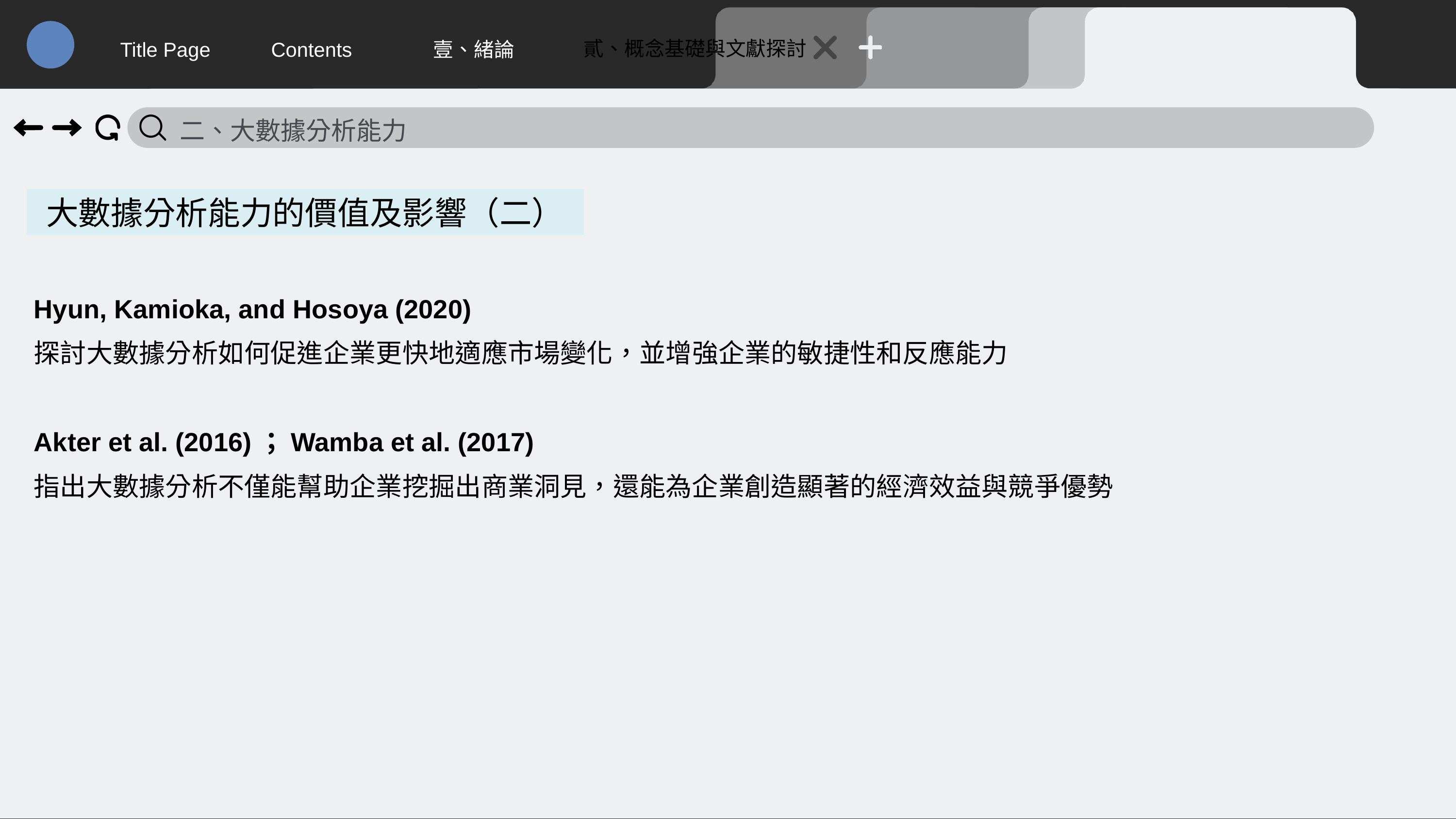

貳、概念基礎與文獻探討
Title Page
Contents
壹、緒論

二、大數據分析能力

大數據分析能力的價值及影響（二）
Hyun, Kamioka, and Hosoya (2020)
探討大數據分析如何促進企業更快地適應市場變化，並增強企業的敏捷性和反應能力

Akter et al. (2016)；Wamba et al. (2017)
指出大數據分析不僅能幫助企業挖掘出商業洞見，還能為企業創造顯著的經濟效益與競爭優勢